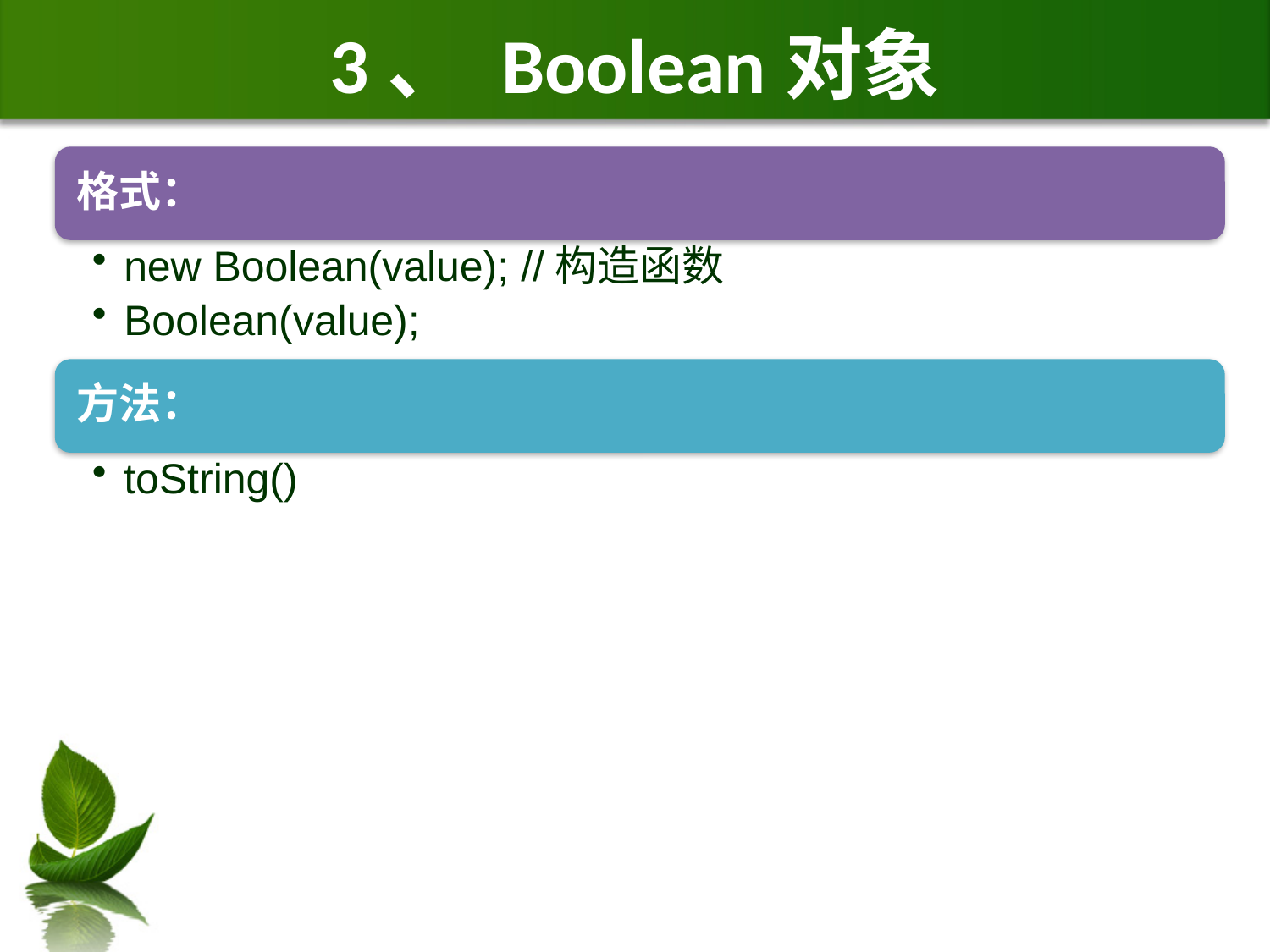

# 3、 Boolean对象
格式：
new Boolean(value); //构造函数
Boolean(value);
方法：
toString()